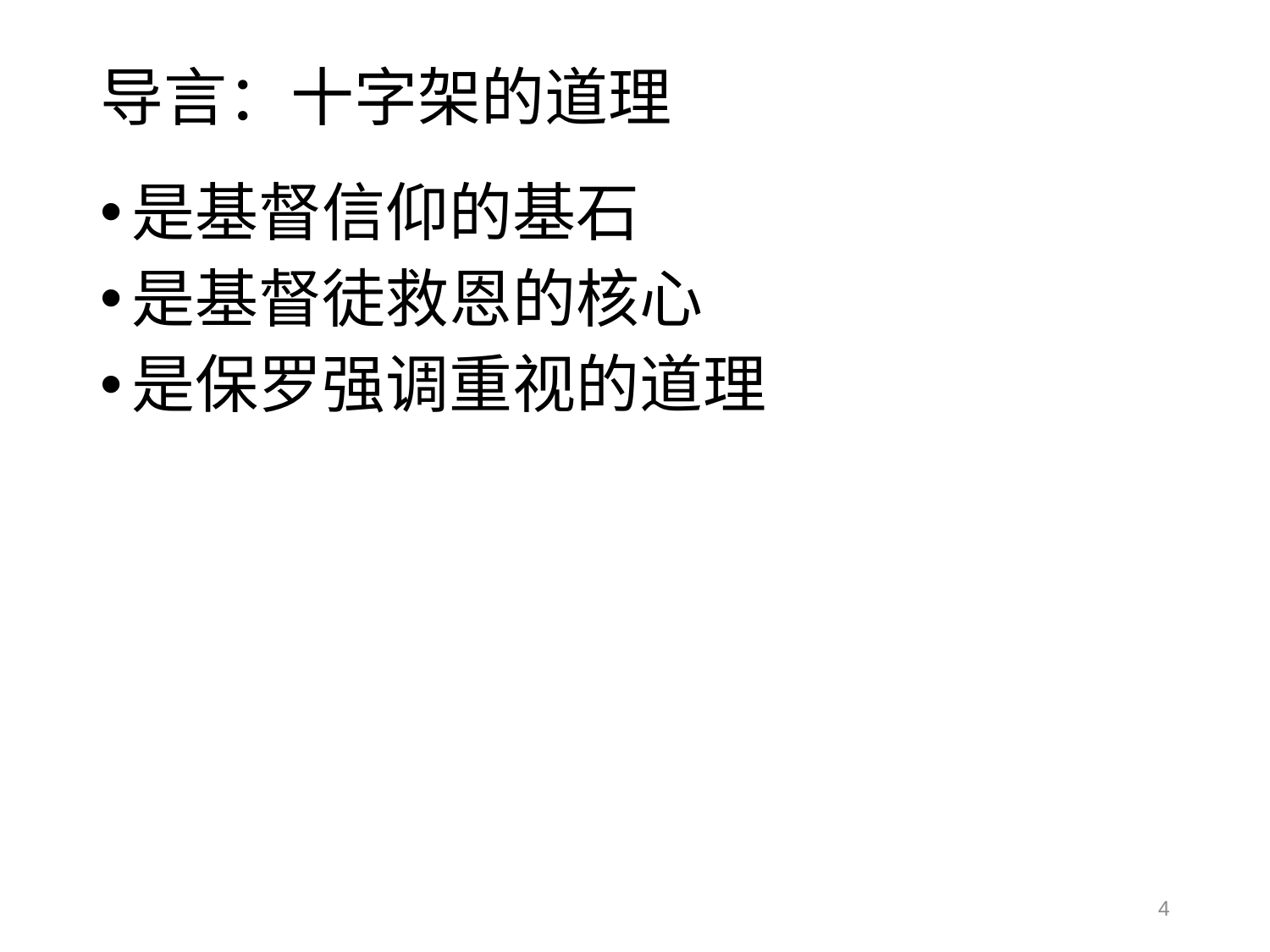

# 导言：十字架的道理
是基督信仰的基石
是基督徒救恩的核心
是保罗强调重视的道理
4